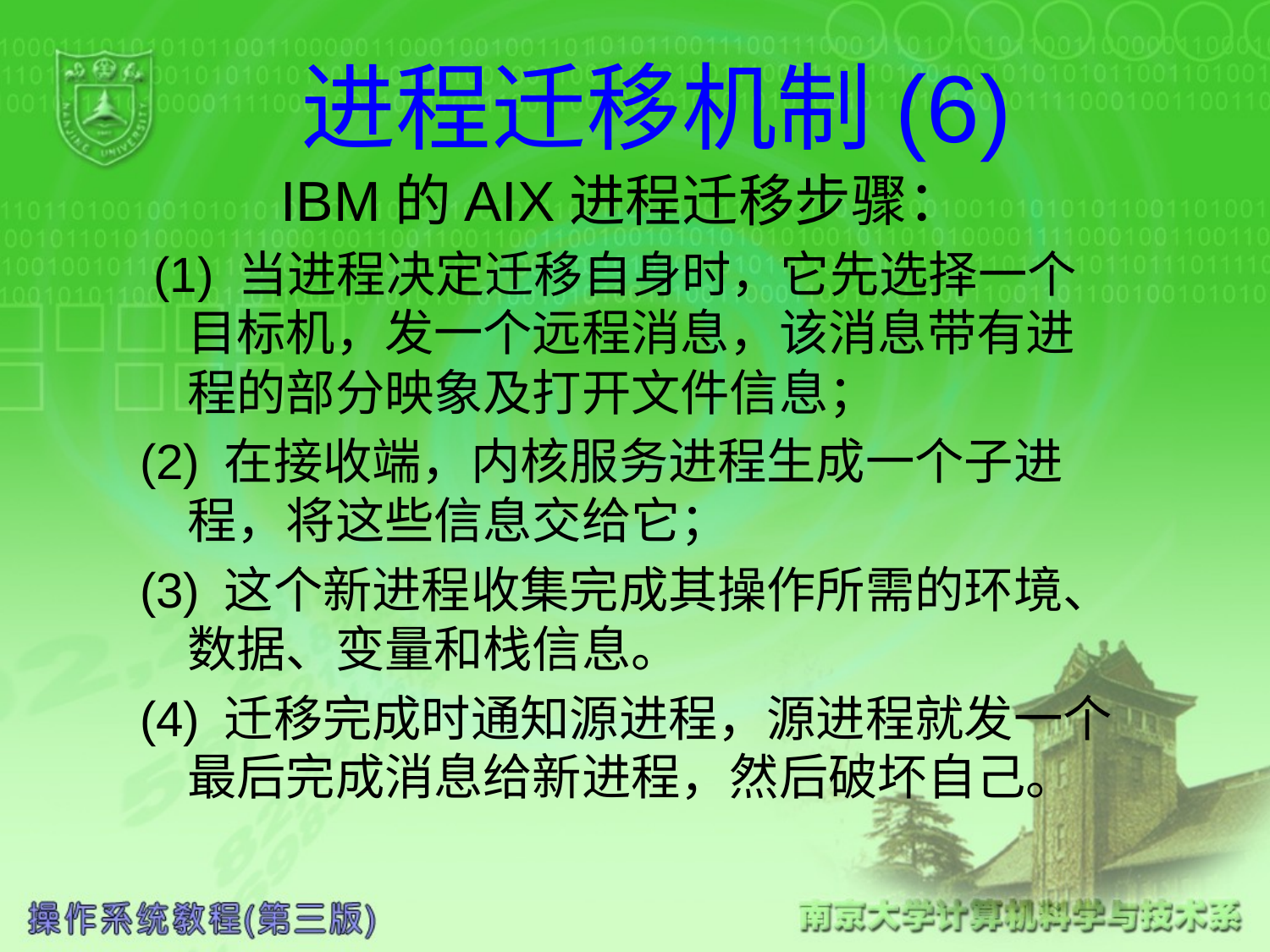

# 进程迁移机制(6)
         IBM的AIX进程迁移步骤：
 (1) 当进程决定迁移自身时，它先选择一个目标机，发一个远程消息，该消息带有进程的部分映象及打开文件信息；
(2) 在接收端，内核服务进程生成一个子进程，将这些信息交给它；
(3) 这个新进程收集完成其操作所需的环境、数据、变量和栈信息。
(4) 迁移完成时通知源进程，源进程就发一个最后完成消息给新进程，然后破坏自己。